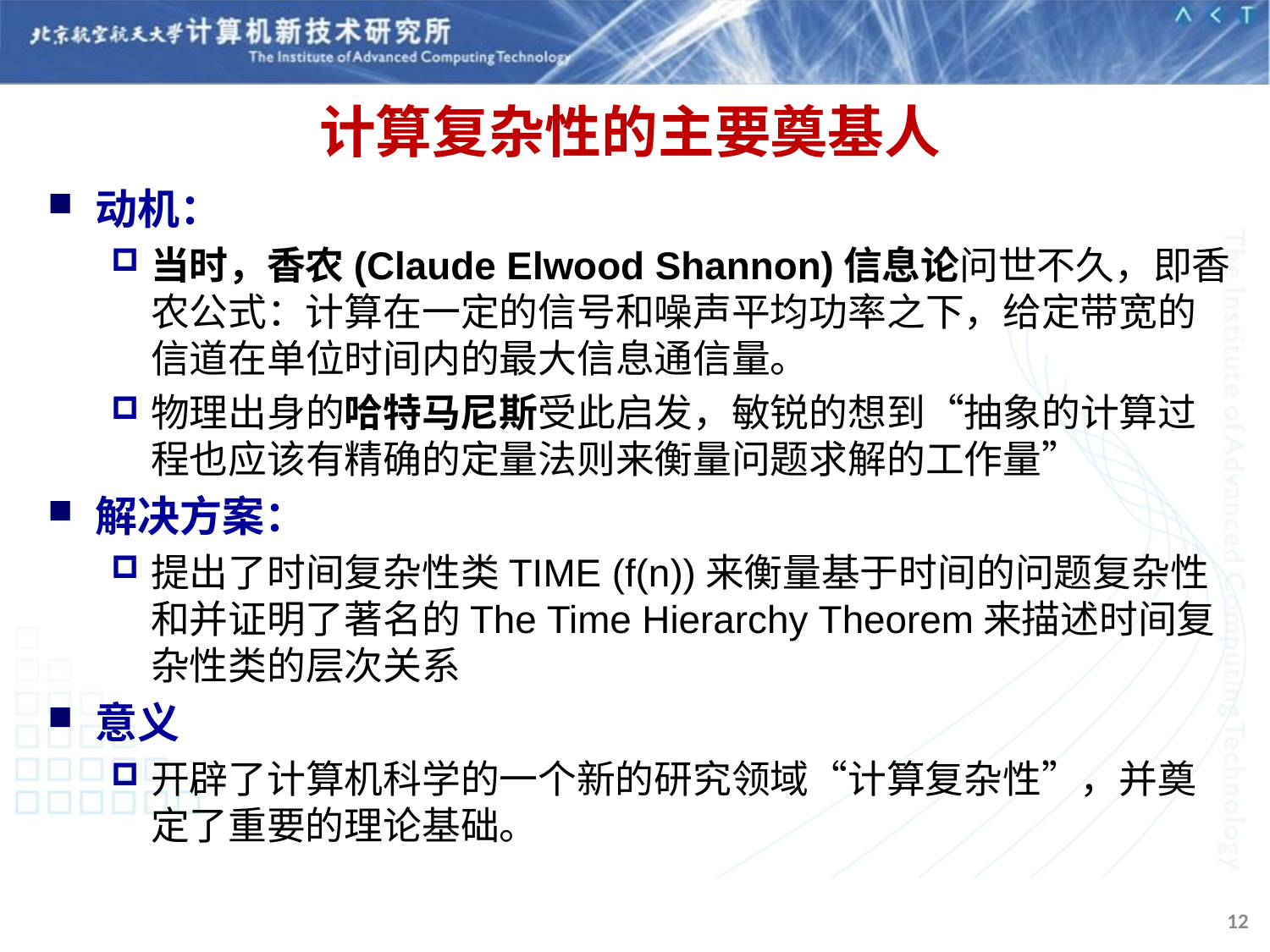

# 计算复杂性的主要奠基人
动机：
当时，香农(Claude Elwood Shannon)信息论问世不久，即香农公式：计算在一定的信号和噪声平均功率之下，给定带宽的信道在单位时间内的最大信息通信量。
物理出身的哈特马尼斯受此启发，敏锐的想到“抽象的计算过程也应该有精确的定量法则来衡量问题求解的工作量”
解决方案：
提出了时间复杂性类TIME (f(n))来衡量基于时间的问题复杂性和并证明了著名的The Time Hierarchy Theorem来描述时间复杂性类的层次关系
意义
开辟了计算机科学的一个新的研究领域“计算复杂性”，并奠定了重要的理论基础。
12